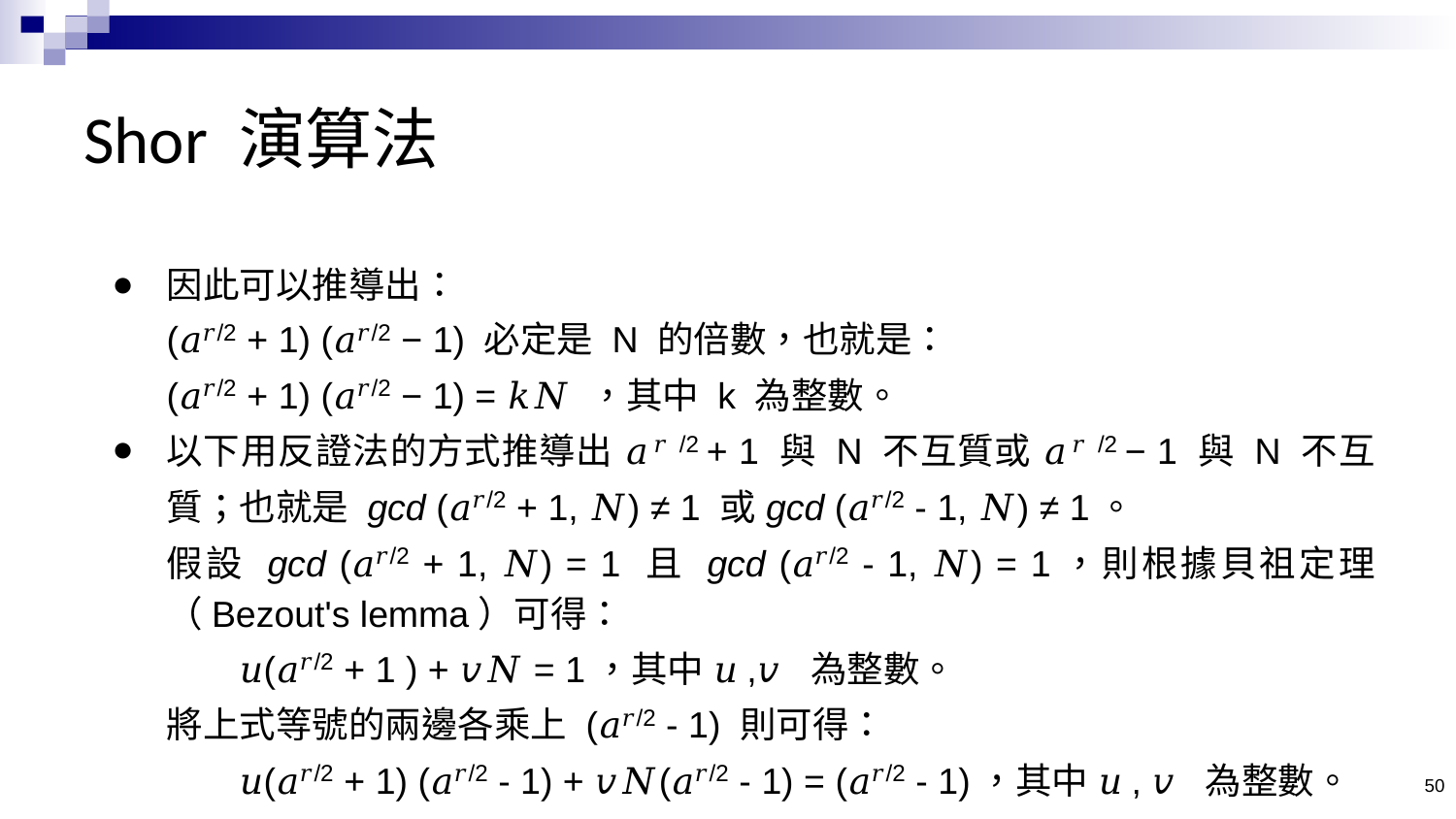

# Shor 演算法
因此可以推導出：
(𝑎𝑟/2 + 1) (𝑎𝑟/2 − 1) 必定是 N 的倍數，也就是：
(𝑎𝑟/2 + 1) (𝑎𝑟/2 − 1) = 𝑘𝑁 ，其中 k 為整數。
以下用反證法的方式推導出 𝑎𝑟/2 + 1 與 N 不互質或 𝑎𝑟/2 − 1 與 N 不互質；也就是 gcd (𝑎𝑟/2 + 1, 𝑁) ≠ 1 或 gcd (𝑎𝑟/2 - 1, 𝑁) ≠ 1。
假設 gcd (𝑎𝑟/2 + 1, 𝑁) = 1 且 gcd (𝑎𝑟/2 - 1, 𝑁) = 1，則根據貝祖定理（Bezout's lemma）可得：
𝑢(𝑎𝑟/2 + 1 ) + 𝑣𝑁 = 1，其中 𝑢,𝑣  為整數。
將上式等號的兩邊各乘上 (𝑎𝑟/2 - 1) 則可得：
𝑢(𝑎𝑟/2 + 1) (𝑎𝑟/2 - 1) + 𝑣𝑁(𝑎𝑟/2 - 1) = (𝑎𝑟/2 - 1)，其中 𝑢, 𝑣  為整數。
50